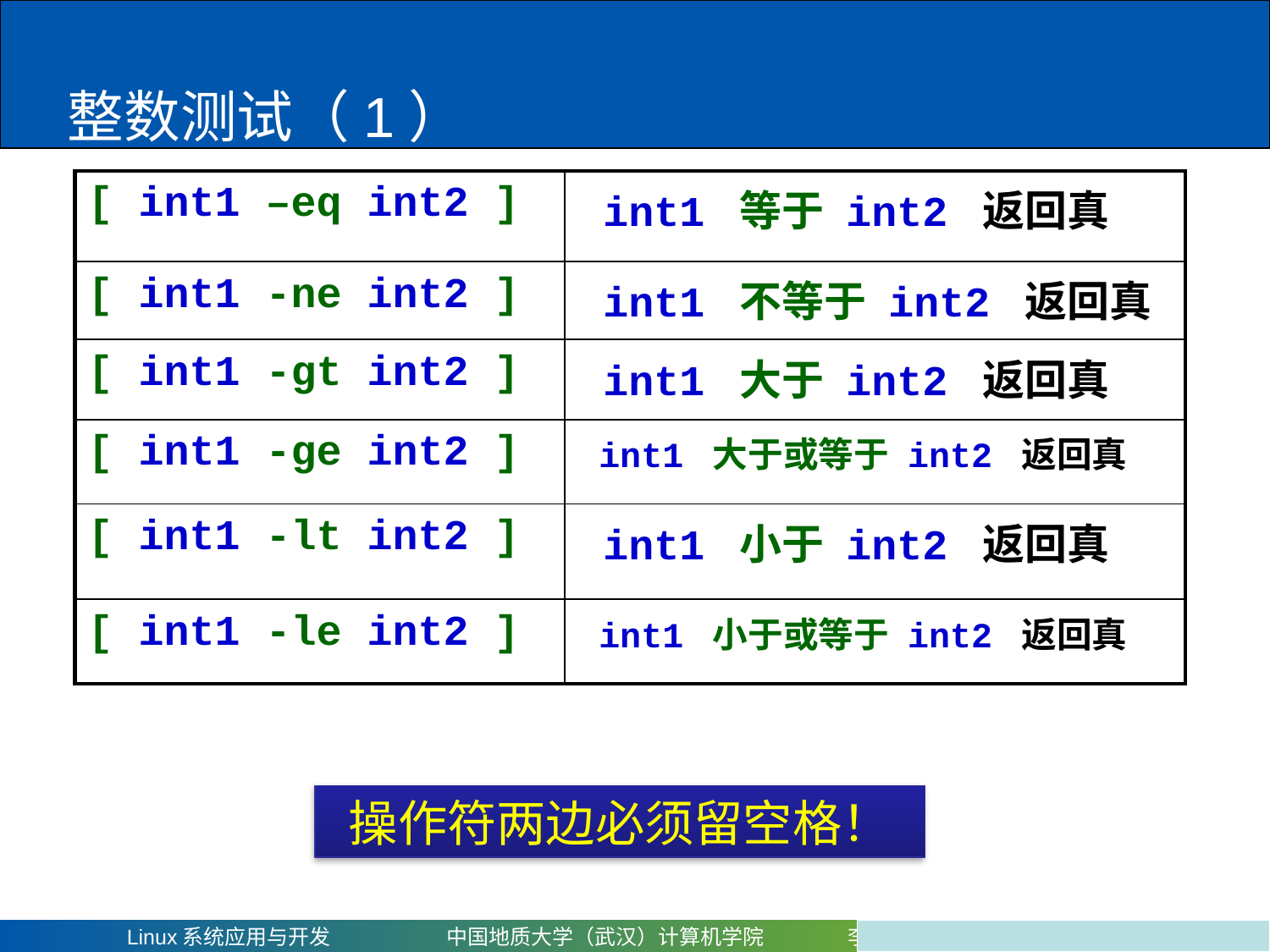

# 整数测试（1）
| [ int1 –eq int2 ] | int1 等于 int2 返回真 |
| --- | --- |
| [ int1 -ne int2 ] | int1 不等于 int2 返回真 |
| [ int1 -gt int2 ] | int1 大于 int2 返回真 |
| [ int1 -ge int2 ] | int1 大于或等于 int2 返回真 |
| [ int1 -lt int2 ] | int1 小于 int2 返回真 |
| [ int1 -le int2 ] | int1 小于或等于 int2 返回真 |
操作符两边必须留空格！